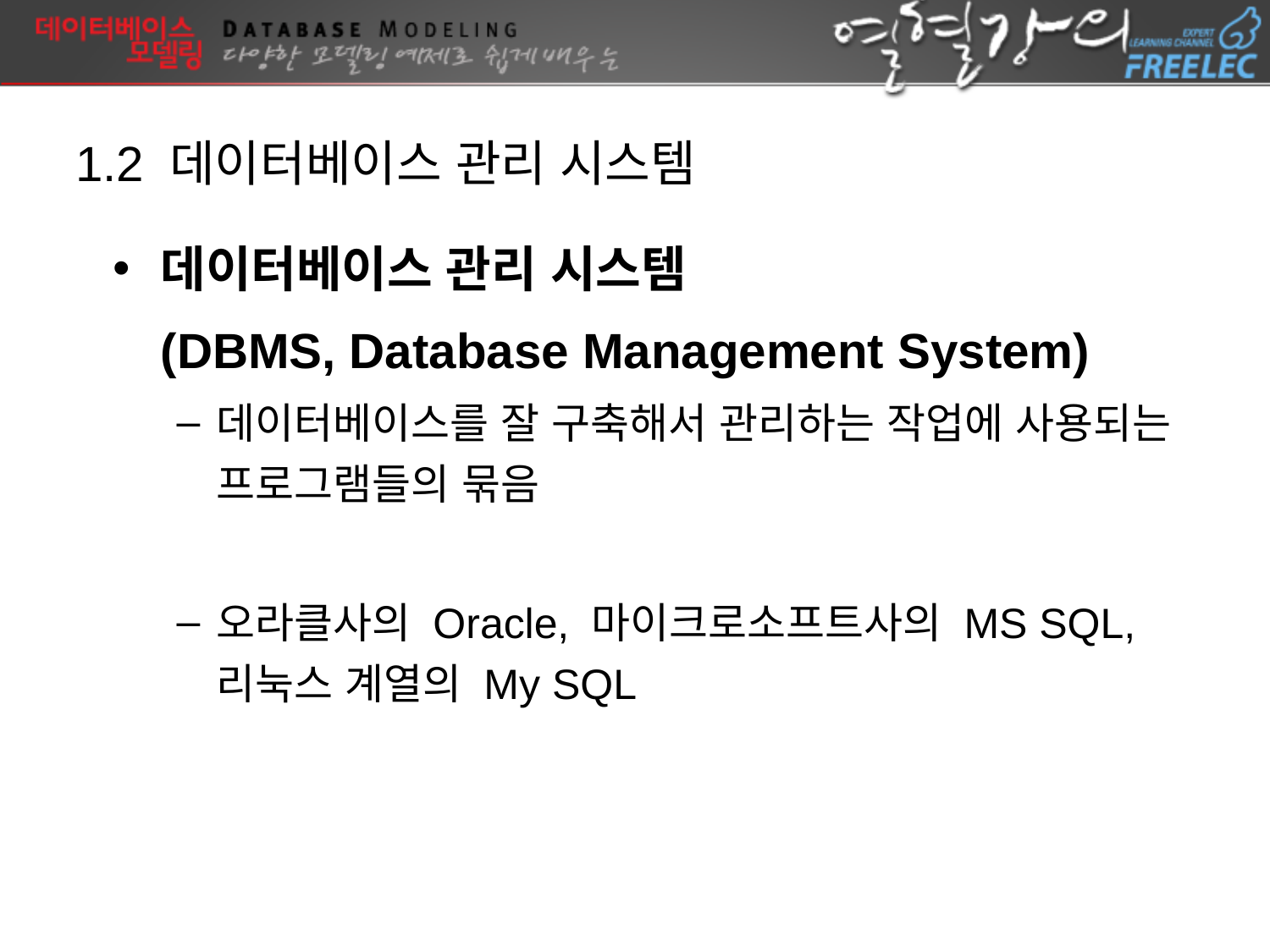

1.2 데이터베이스 관리 시스템
데이터베이스 관리 시스템
	(DBMS, Database Management System)
데이터베이스를 잘 구축해서 관리하는 작업에 사용되는 프로그램들의 묶음

오라클사의 Oracle, 마이크로소프트사의 MS SQL, 리눅스 계열의 My SQL